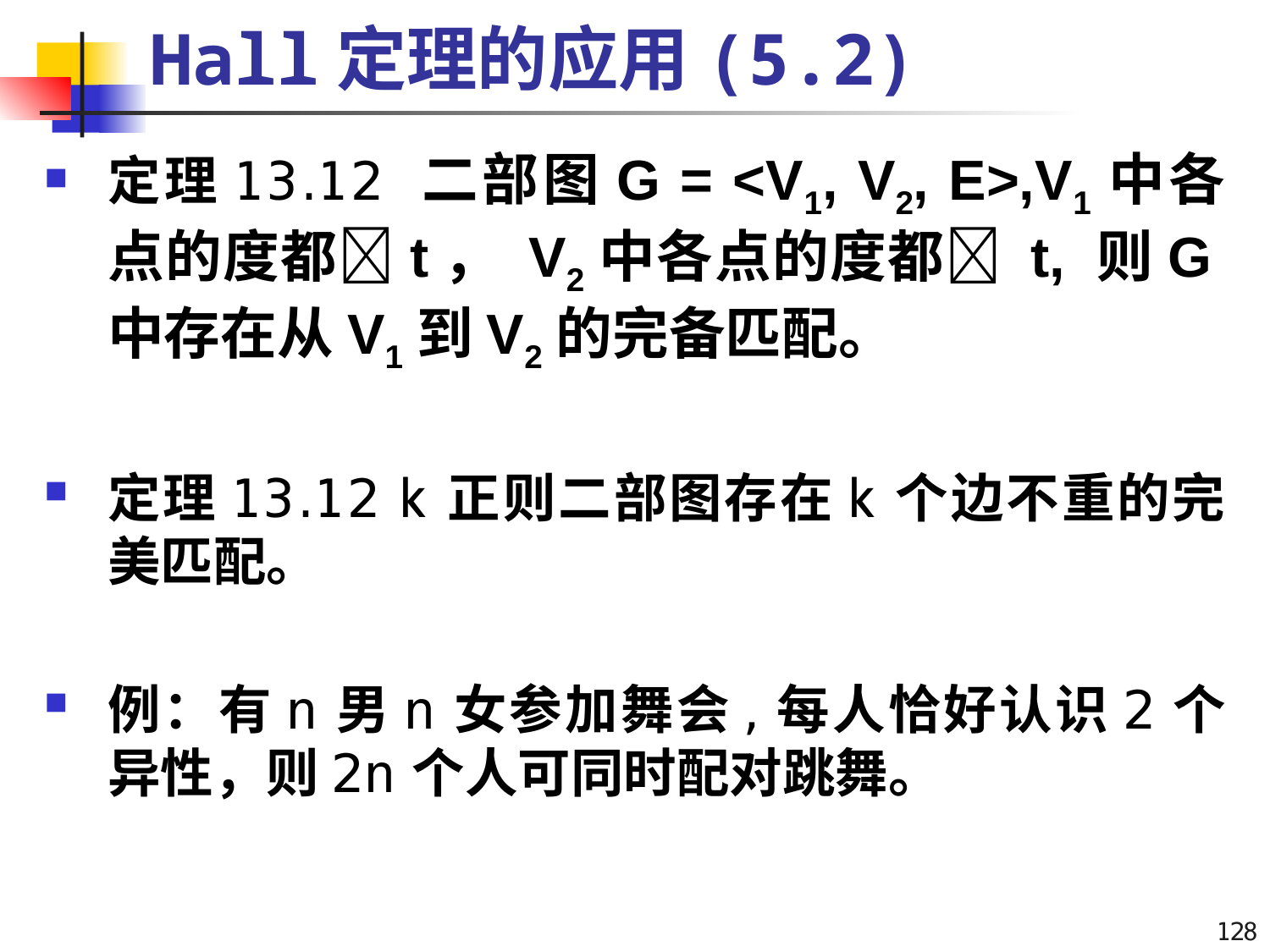

# Hall定理的应用(5.2)
定理13.12 二部图G = <V1, V2, E>,V1中各点的度都≥t， V2中各点的度都≤ t, 则G中存在从V1到V2的完备匹配。

定理13.12 k正则二部图存在k个边不重的完美匹配。

例：有n男n女参加舞会,每人恰好认识2个异性，则2n个人可同时配对跳舞。
128